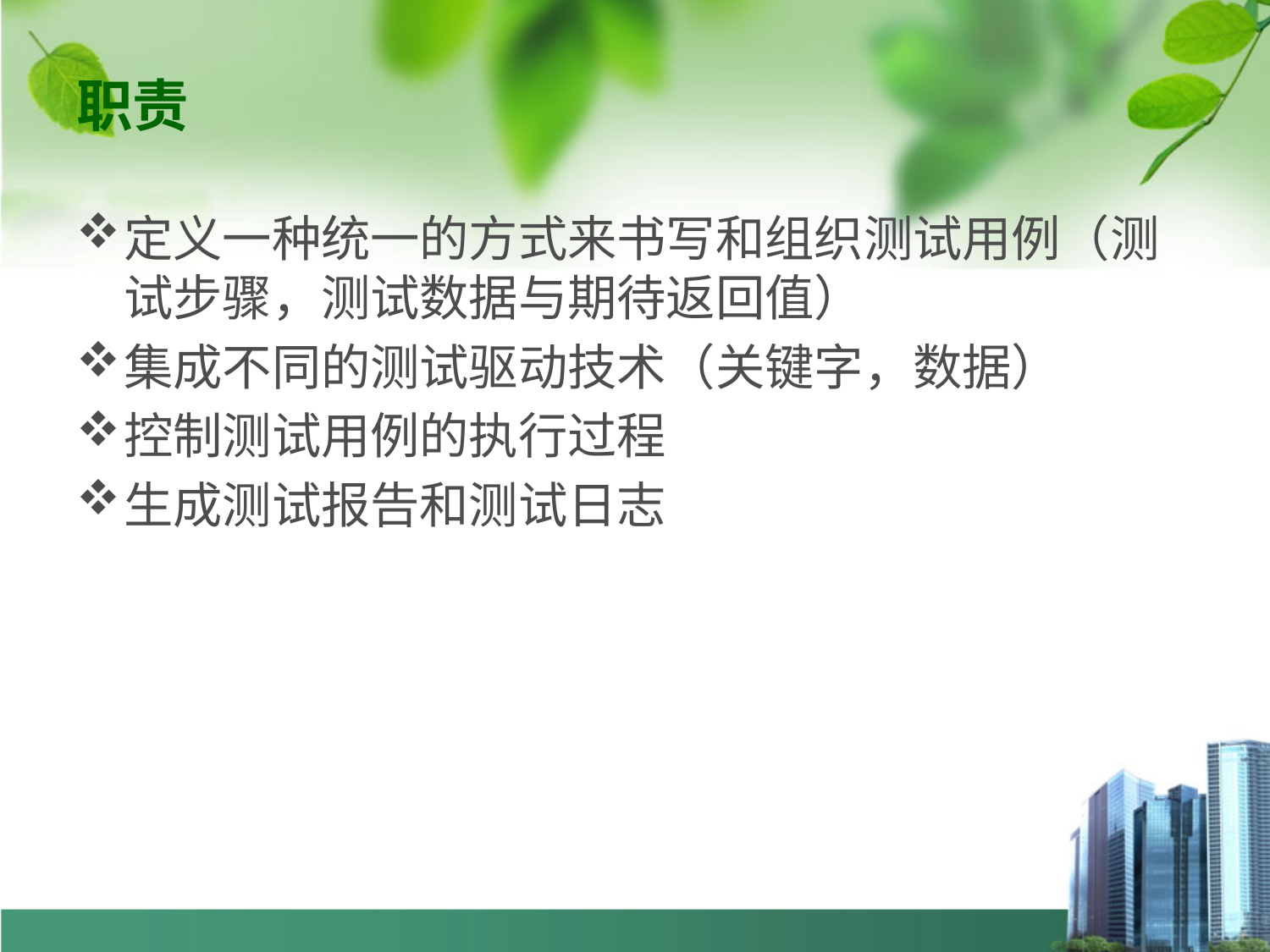

# 职责
定义一种统一的方式来书写和组织测试用例（测试步骤，测试数据与期待返回值）
集成不同的测试驱动技术（关键字，数据）
控制测试用例的执行过程
生成测试报告和测试日志